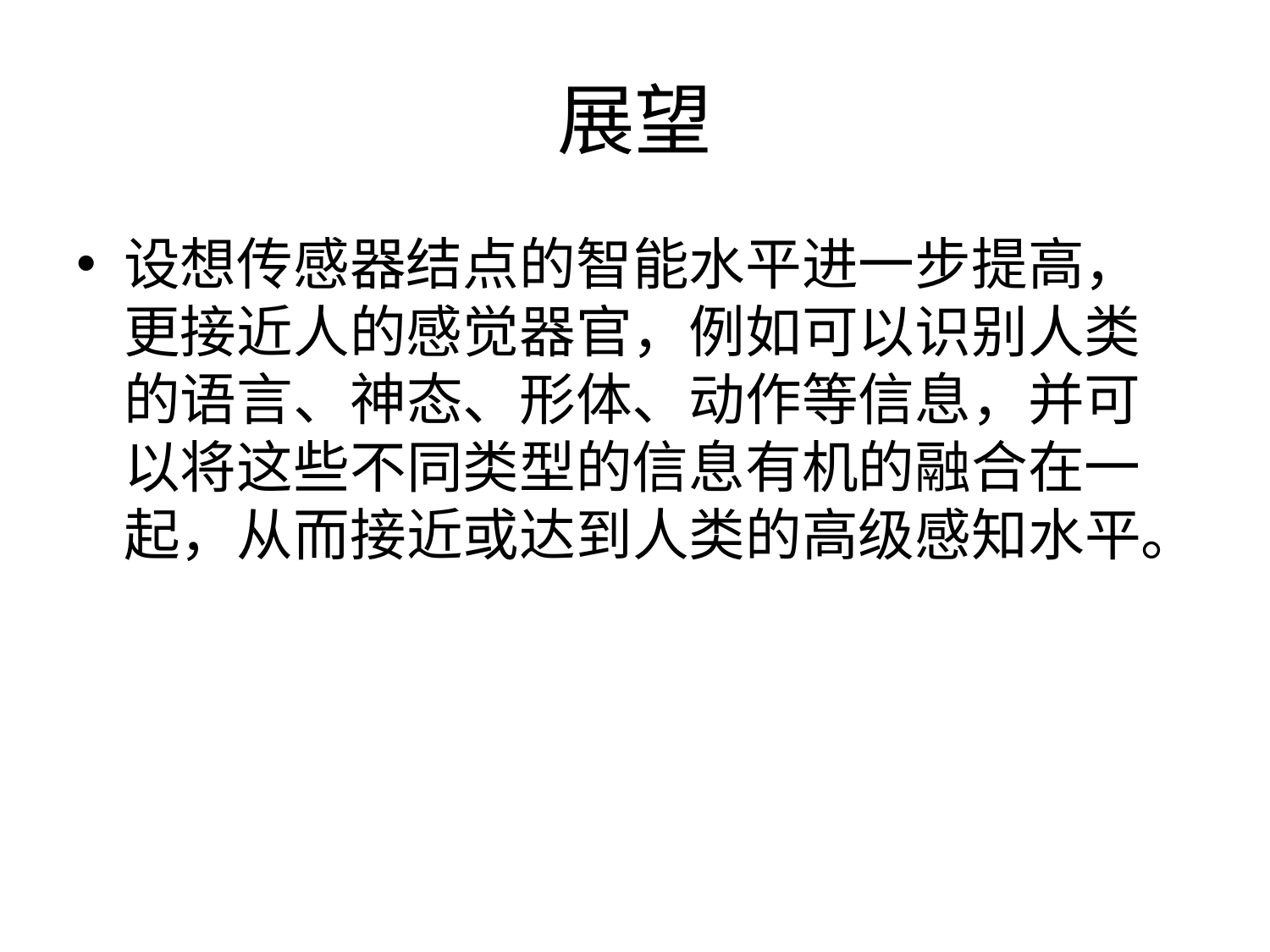

# 展望
设想传感器结点的智能水平进一步提高，更接近人的感觉器官，例如可以识别人类的语言、神态、形体、动作等信息，并可以将这些不同类型的信息有机的融合在一起，从而接近或达到人类的高级感知水平。